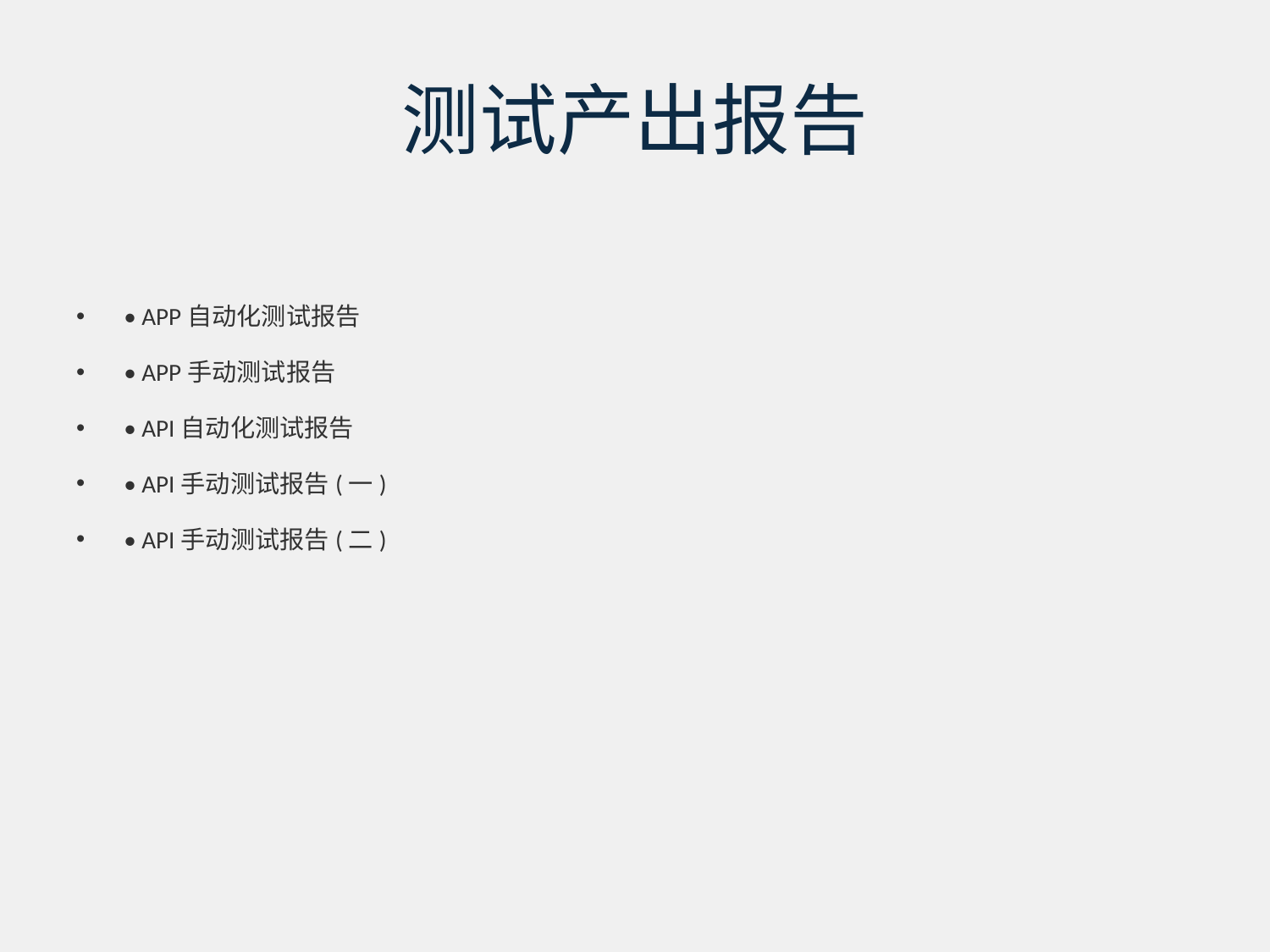

# 测试产出报告

• APP自动化测试报告
• APP手动测试报告
• API自动化测试报告
• API手动测试报告(一)
• API手动测试报告(二)